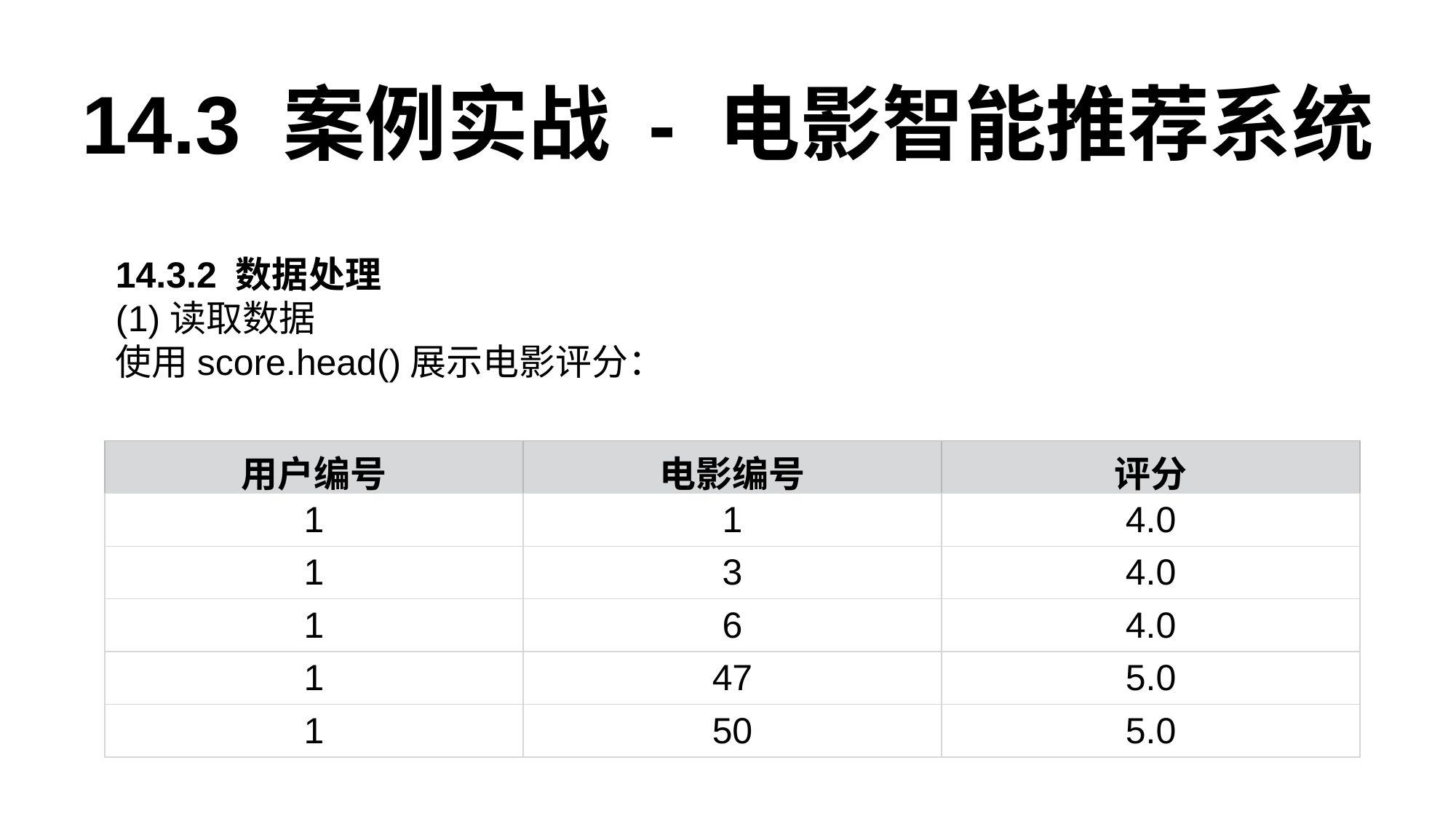

14.3 案例实战 - 电影智能推荐系统
14.3.2 数据处理
读取数据
使用score.head()展示电影评分：
| 用户编号 | 电影编号 | 评分 |
| --- | --- | --- |
| 1 | 1 | 4.0 |
| 1 | 3 | 4.0 |
| 1 | 6 | 4.0 |
| 1 | 47 | 5.0 |
| 1 | 50 | 5.0 |